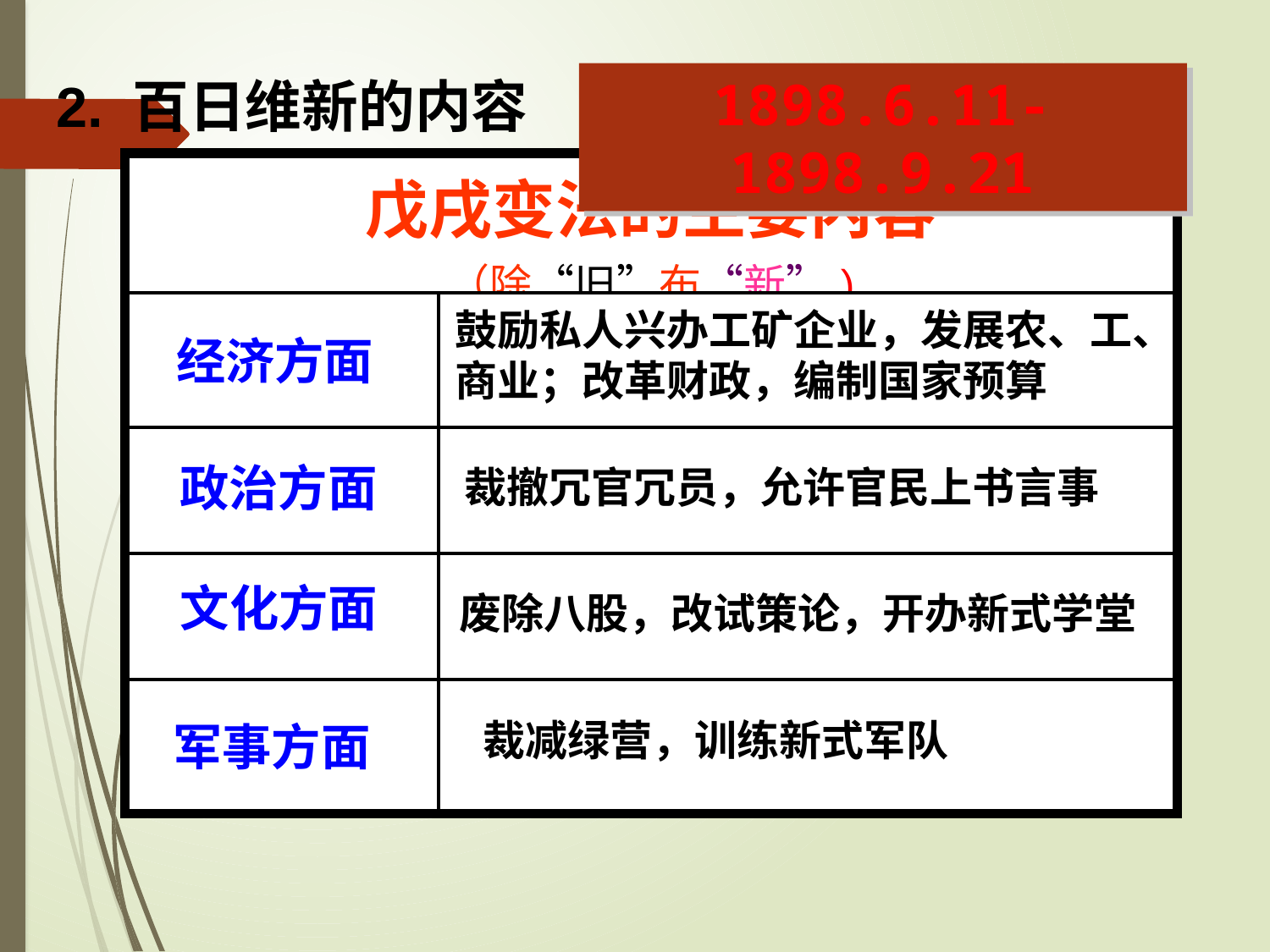

1898.6.11-1898.9.21
2. 百日维新的内容
| 戊戌变法的主要内容 （除“旧”布“新”) |  |
| --- | --- |
|  |  |
|  |  |
|  |  |
|  |  |
鼓励私人兴办工矿企业，发展农、工、商业；改革财政，编制国家预算
经济方面
政治方面
裁撤冗官冗员，允许官民上书言事
文化方面
废除八股，改试策论，开办新式学堂
裁减绿营，训练新式军队
军事方面